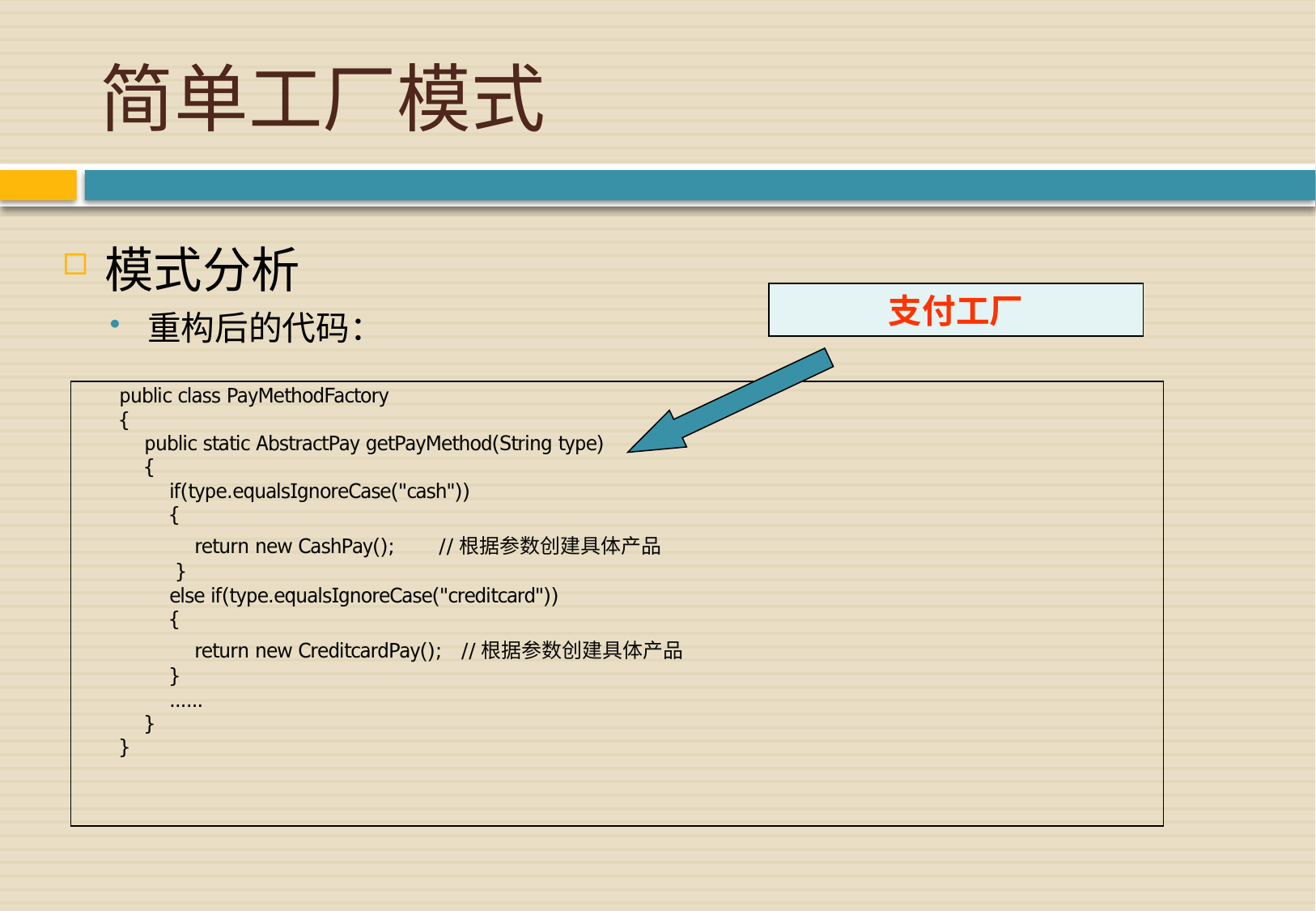

# 简单工厂模式
模式分析
重构后的代码：
支付工厂
| public class PayMethodFactory { public static AbstractPay getPayMethod(String type) { if(type.equalsIgnoreCase("cash")) { return new CashPay(); //根据参数创建具体产品 } else if(type.equalsIgnoreCase("creditcard")) { return new CreditcardPay(); //根据参数创建具体产品 } …… } } |
| --- |